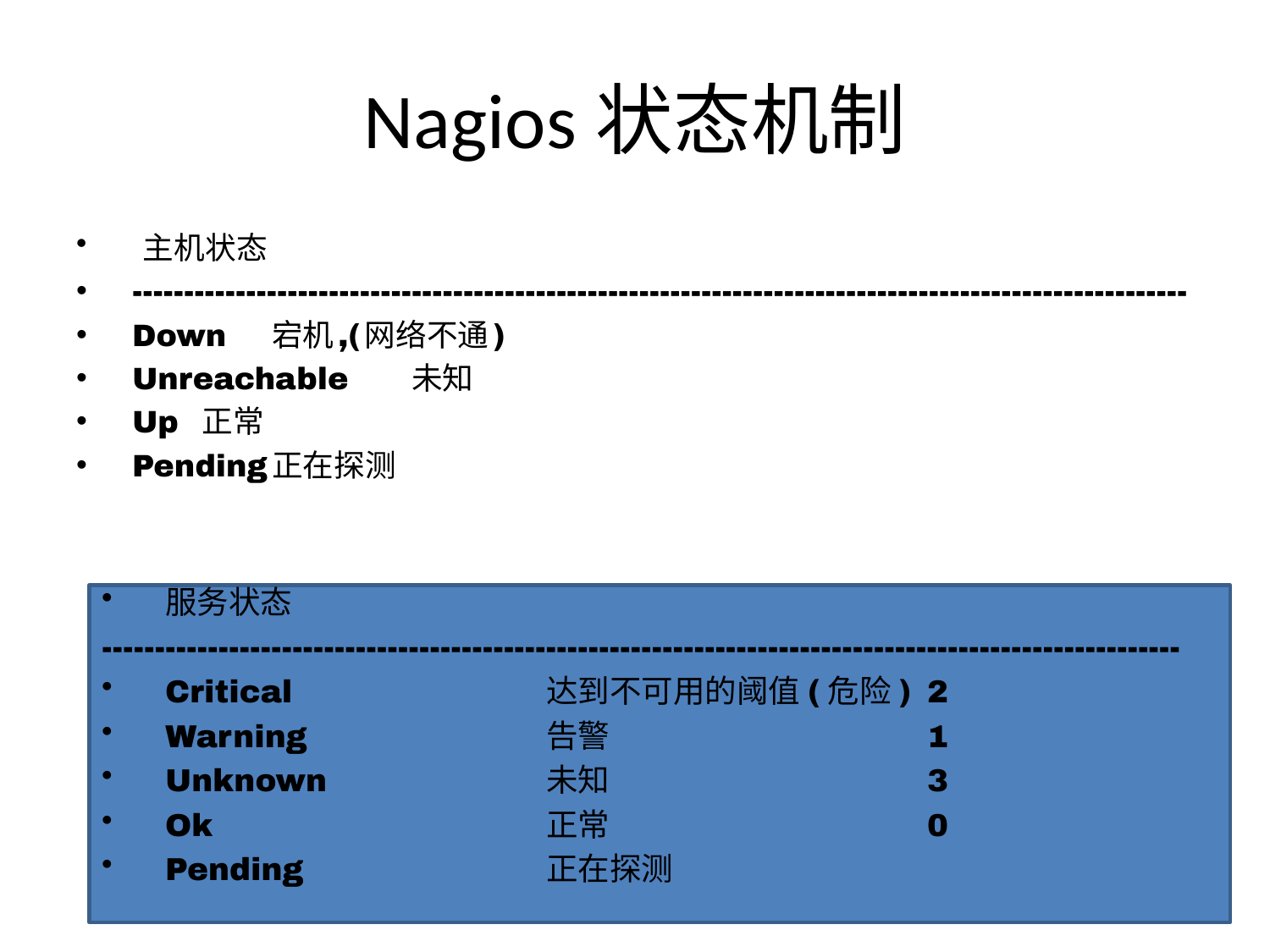

# Nagios状态机制
 主机状态
------------------------------------------------------------------------------------------------------
Down			宕机,(网络不通)
Unreachable 		未知
Up				正常
Pending			正在探测

服务状态
------------------------------------------------------------------------------------------------------
Critical		达到不可用的阈值(危险)	2
Warning  		告警			1
Unknown  		未知			3
Ok  			正常			0
Pending 		正在探测